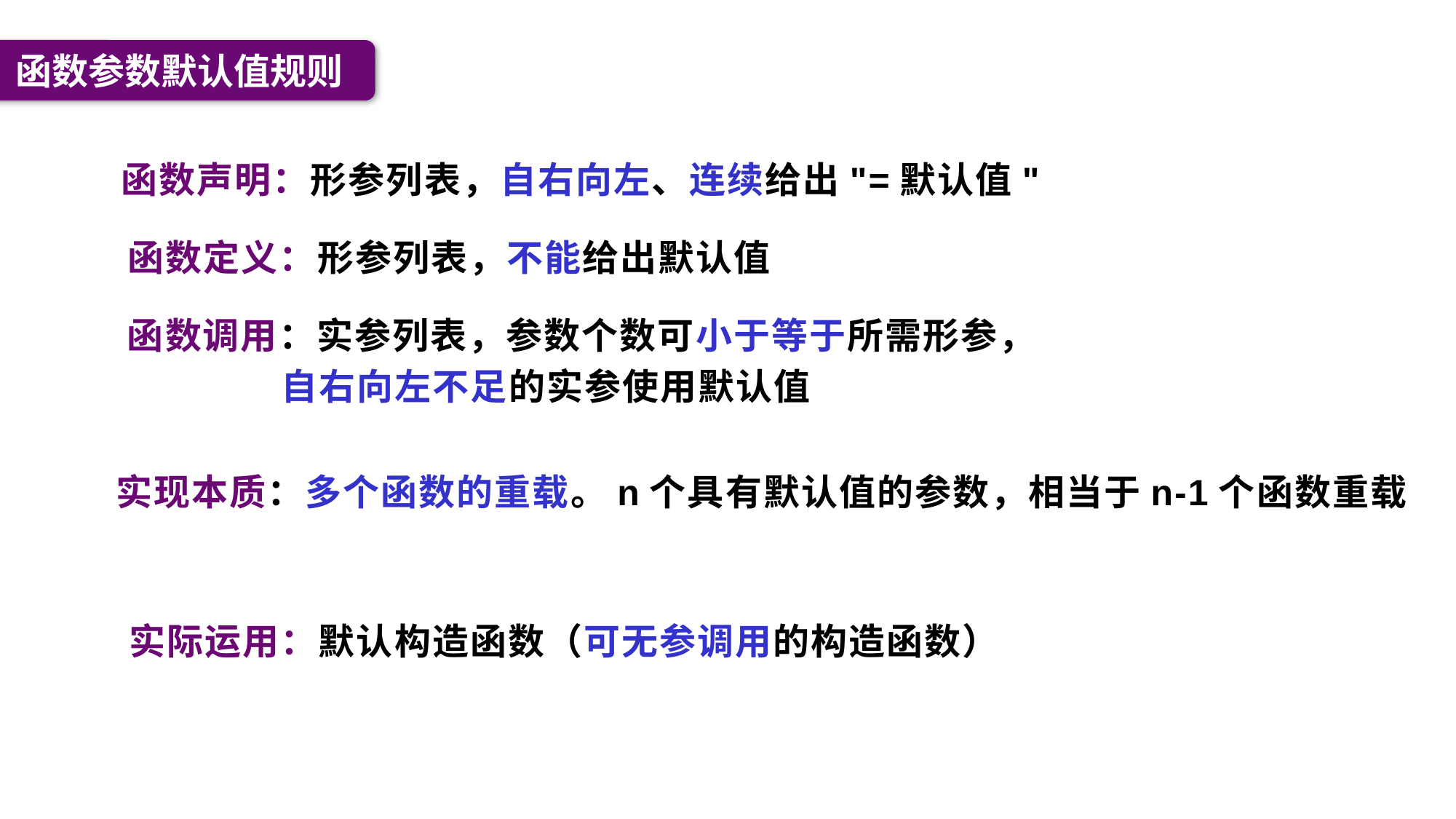

函数参数默认值规则
函数声明：形参列表，自右向左、连续给出"=默认值"
函数定义：形参列表，不能给出默认值
函数调用：实参列表，参数个数可小于等于所需形参，
               自右向左不足的实参使用默认值
实现本质：多个函数的重载。n个具有默认值的参数，相当于n-1个函数重载
实际运用：默认构造函数（可无参调用的构造函数）
13